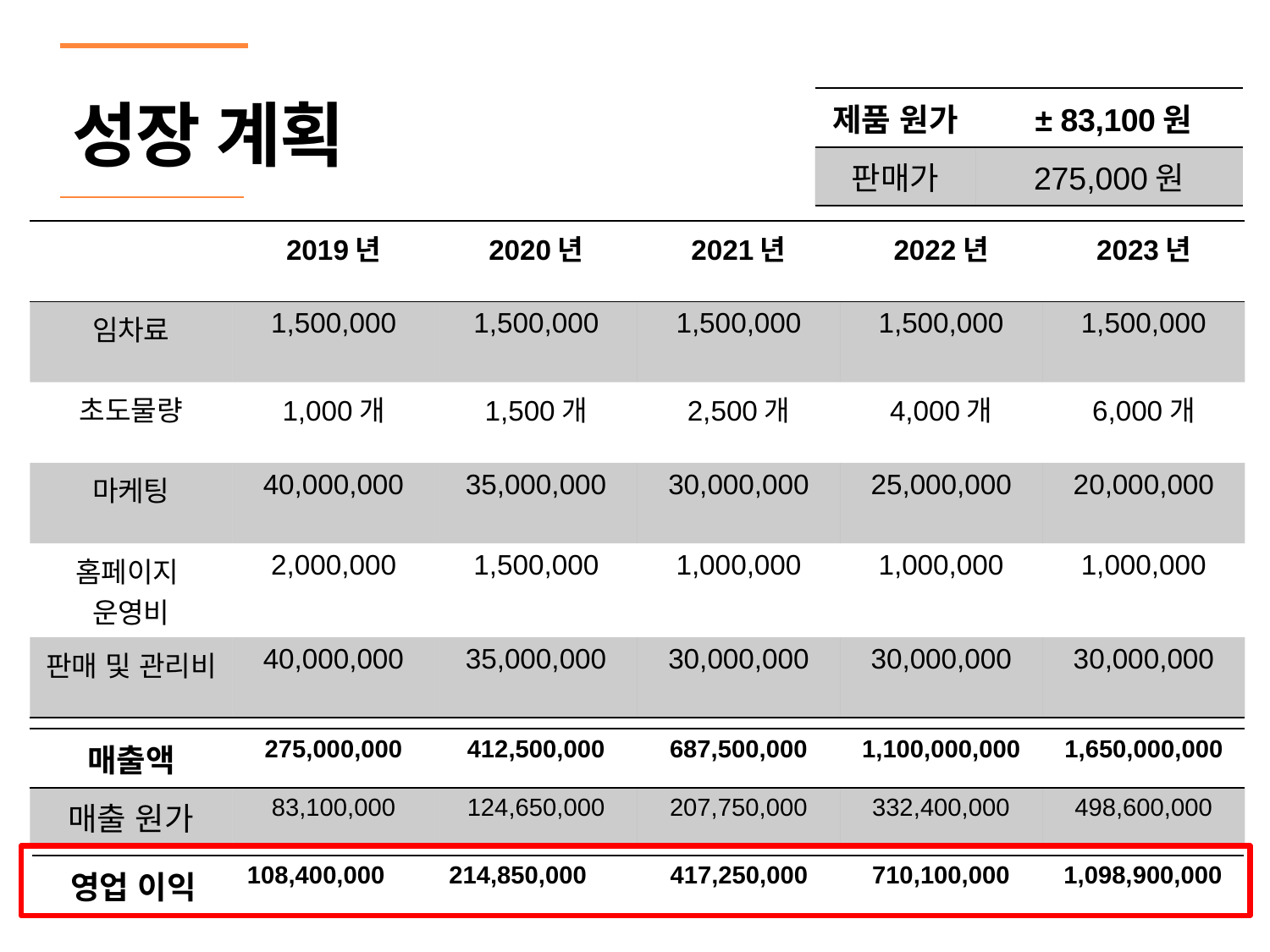

성장 계획
| 제품 원가 | ± 83,100원 |
| --- | --- |
| 판매가 | 275,000원 |
|  | 2019년 | 2020년 | 2021년 | 2022년 | 2023년 |
| --- | --- | --- | --- | --- | --- |
| 임차료 | 1,500,000 | 1,500,000 | 1,500,000 | 1,500,000 | 1,500,000 |
| 초도물량 | 1,000개 | 1,500개 | 2,500개 | 4,000개 | 6,000개 |
| 마케팅 | 40,000,000 | 35,000,000 | 30,000,000 | 25,000,000 | 20,000,000 |
| 홈페이지 운영비 | 2,000,000 | 1,500,000 | 1,000,000 | 1,000,000 | 1,000,000 |
| 판매 및 관리비 | 40,000,000 | 35,000,000 | 30,000,000 | 30,000,000 | 30,000,000 |
| 매출액 | 275,000,000 | 412,500,000 | 687,500,000 | 1,100,000,000 | 1,650,000,000 |
| --- | --- | --- | --- | --- | --- |
| 매출 원가 | 83,100,000 | 124,650,000 | 207,750,000 | 332,400,000 | 498,600,000 |

| 영업 이익 | 108,400,000 | 214,850,000 | 417,250,000 | 710,100,000 | 1,098,900,000 |
| --- | --- | --- | --- | --- | --- |